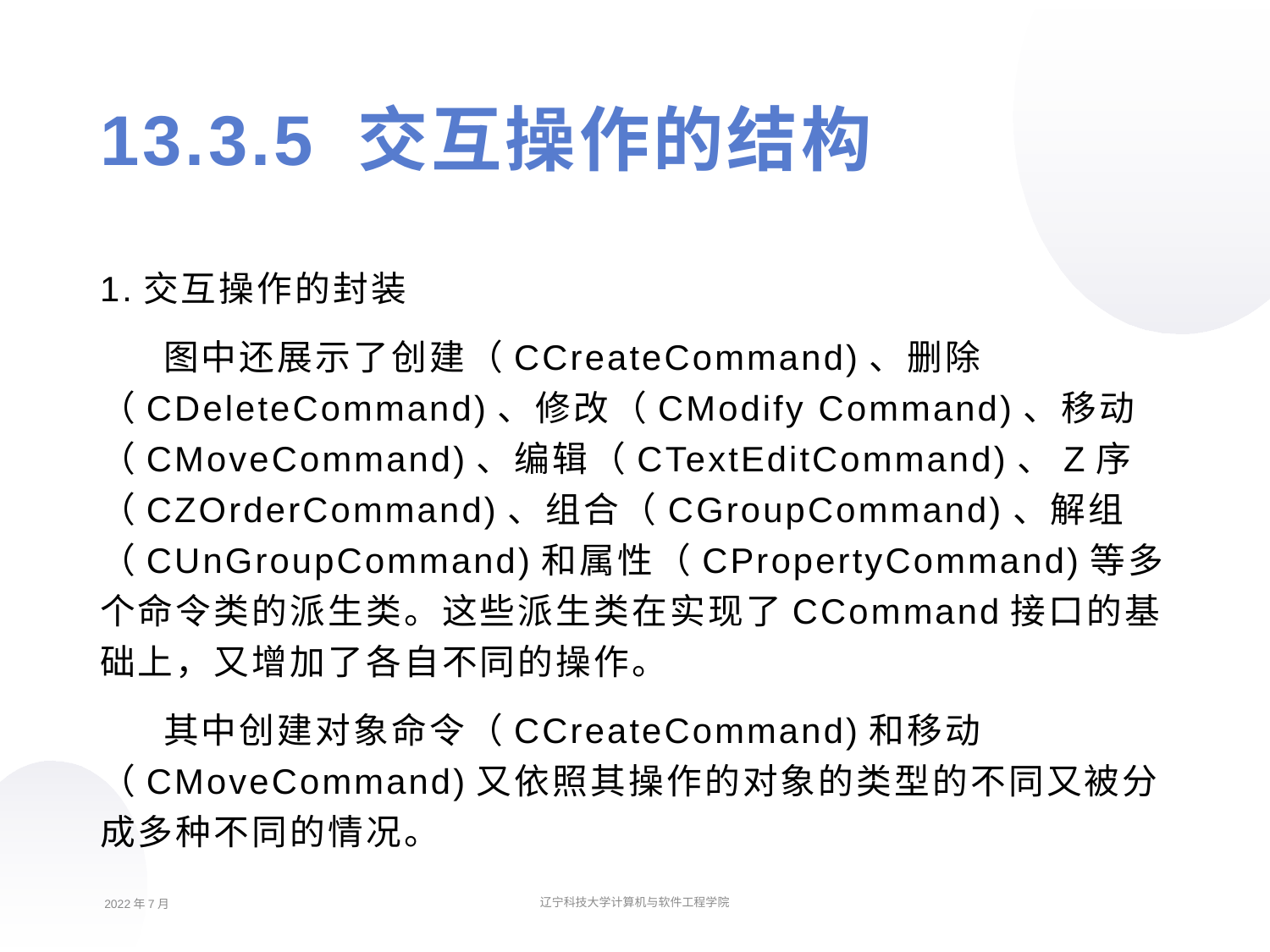

13.3.5 交互操作的结构
1.交互操作的封装
图中还展示了创建（CCreateCommand)、删除（CDeleteCommand)、修改（CModify Command)、移动（CMoveCommand)、编辑（CTextEditCommand)、Z序（CZOrderCommand)、组合（CGroupCommand)、解组（CUnGroupCommand)和属性（CPropertyCommand)等多个命令类的派生类。这些派生类在实现了CCommand接口的基础上，又增加了各自不同的操作。
其中创建对象命令（CCreateCommand)和移动（CMoveCommand)又依照其操作的对象的类型的不同又被分成多种不同的情况。

2022年7月
辽宁科技大学计算机与软件工程学院
63